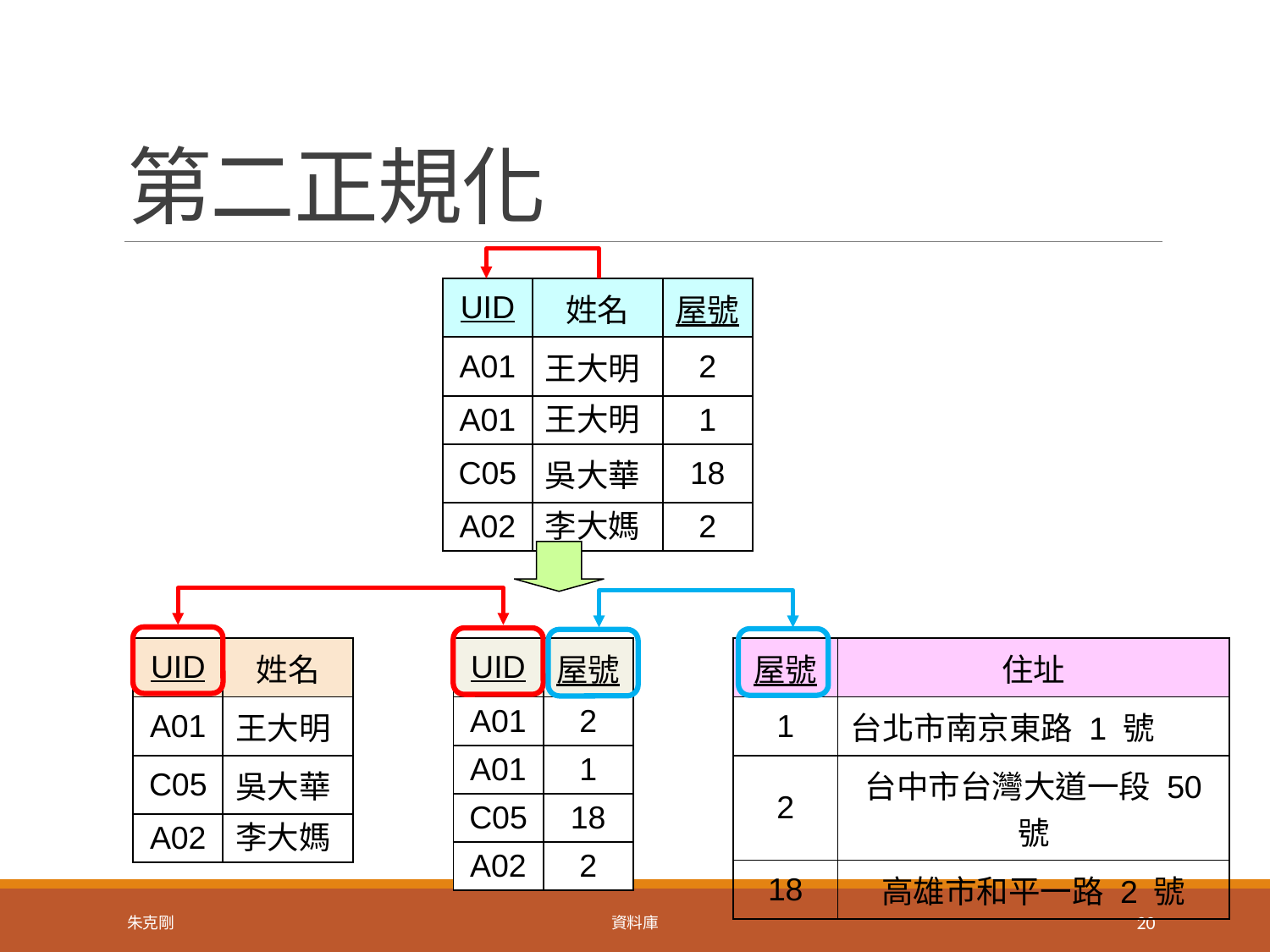

# 第二正規化

| UID | 姓名 | 屋號 |
| --- | --- | --- |
| A01 | 王大明 | 2 |
| A01 | 王大明 | 1 |
| C05 | 吳大華 | 18 |
| A02 | 李大媽 | 2 |

| UID | 姓名 |
| --- | --- |
| A01 | 王大明 |
| C05 | 吳大華 |
| A02 | 李大媽 |
| UID | 屋號 |
| --- | --- |
| A01 | 2 |
| A01 | 1 |
| C05 | 18 |
| A02 | 2 |
| 屋號 | 住址 |
| --- | --- |
| 1 | 台北市南京東路 1 號 |
| 2 | 台中市台灣大道一段 50 號 |
| 18 | 高雄市和平一路 2 號 |
朱克剛
資料庫
20